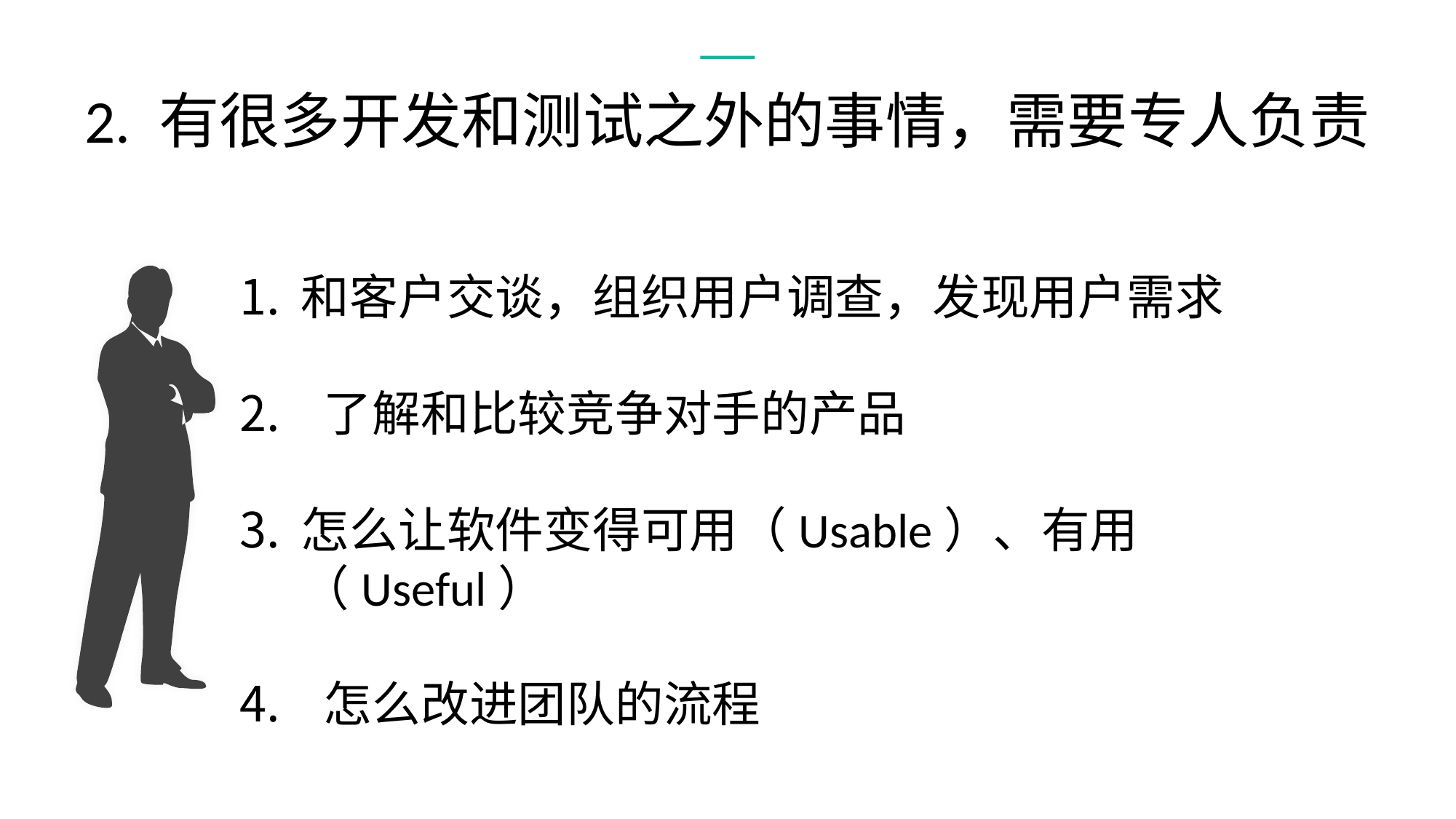

2. 有很多开发和测试之外的事情，需要专人负责

和客户交谈，组织用户调查，发现用户需求

 了解和比较竞争对手的产品

怎么让软件变得可用（Usable）、有用（Useful）

 怎么改进团队的流程